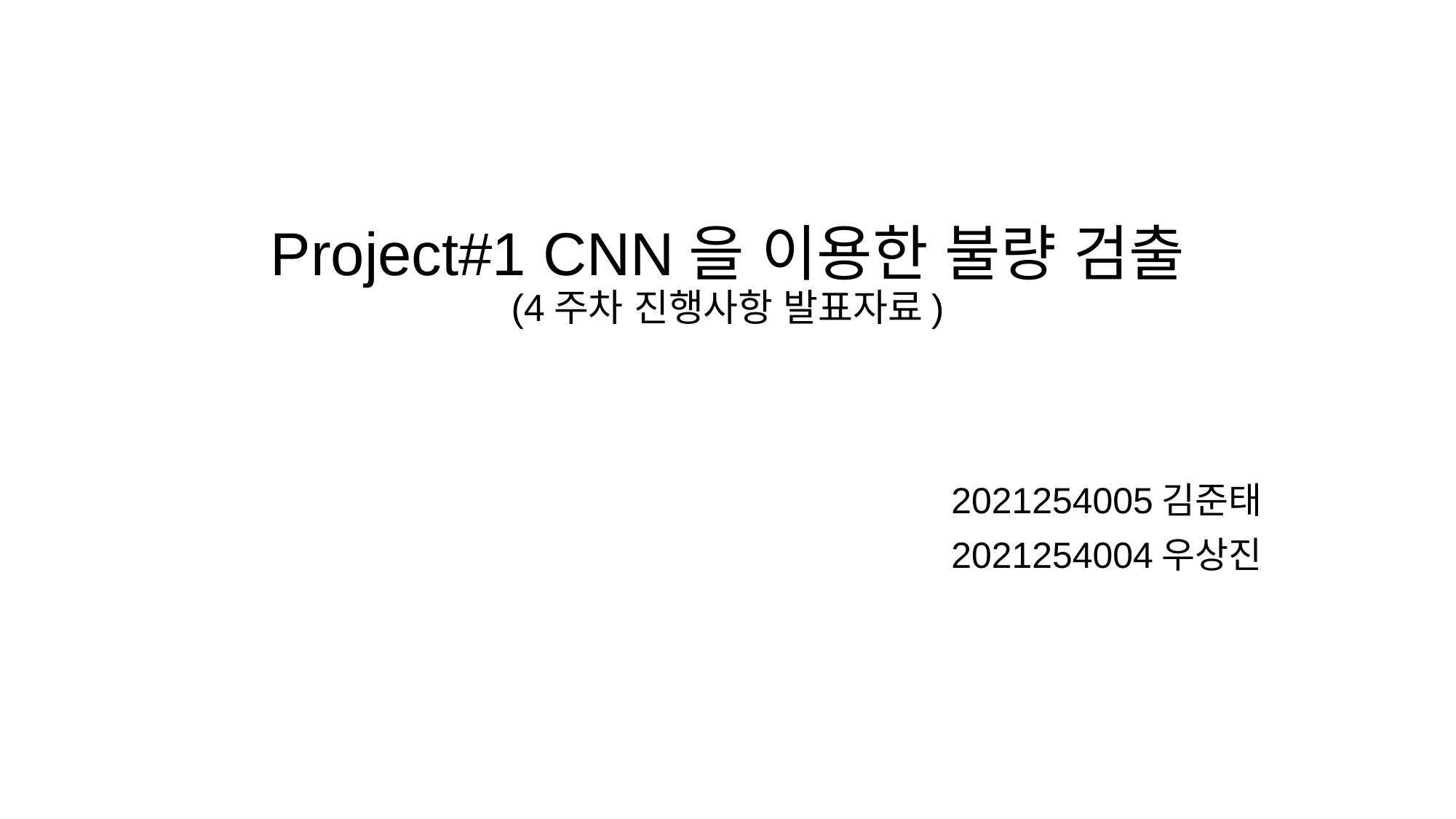

# Project#1 CNN을 이용한 불량 검출 (4주차 진행사항 발표자료)
2021254005김준태
2021254004우상진